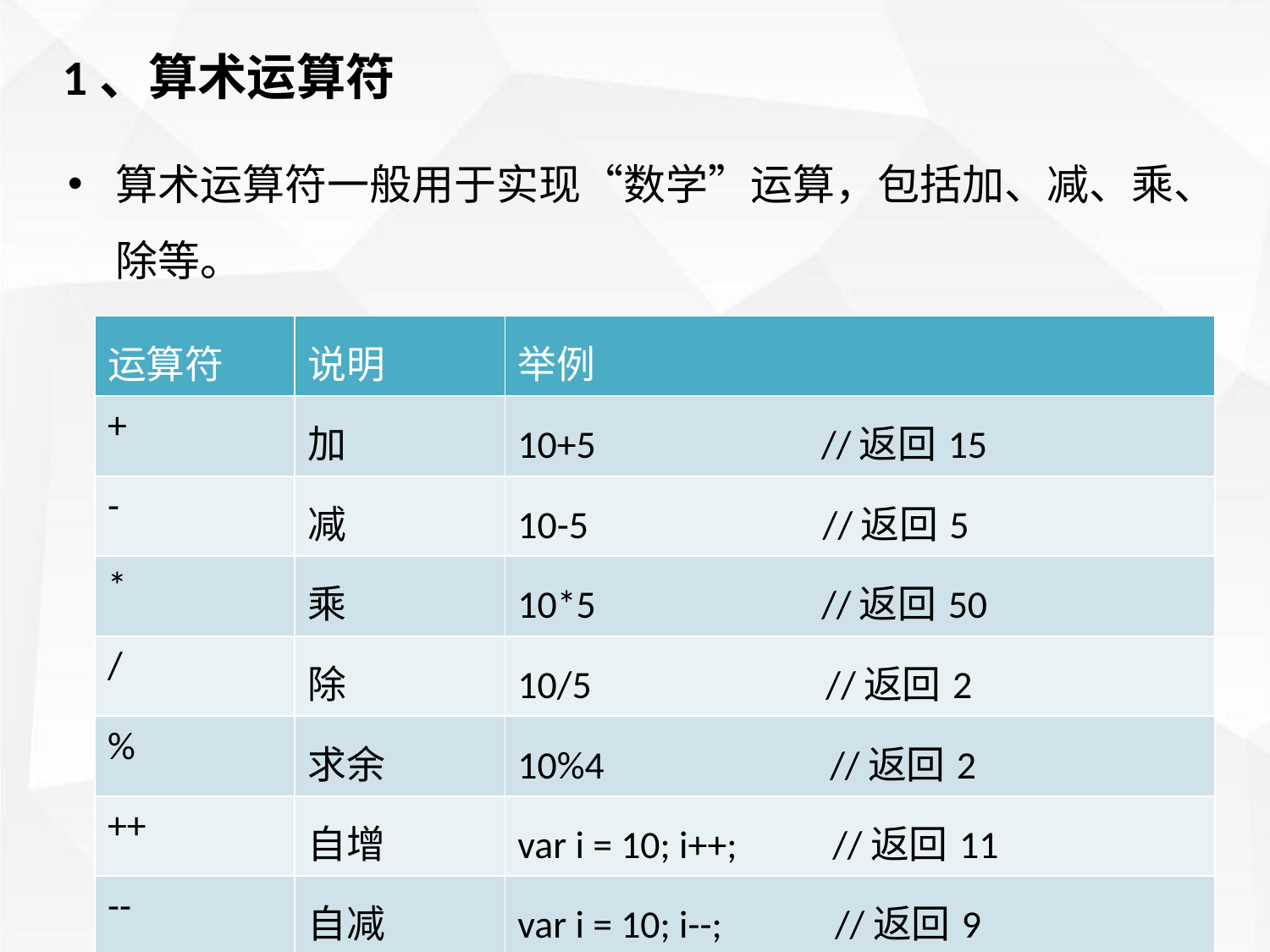

1、算术运算符
算术运算符一般用于实现“数学”运算，包括加、减、乘、除等。
| 运算符 | 说明 | 举例 |
| --- | --- | --- |
| + | 加 | 10+5 //返回15 |
| - | 减 | 10-5 //返回5 |
| \* | 乘 | 10\*5 //返回50 |
| / | 除 | 10/5 //返回2 |
| % | 求余 | 10%4 //返回2 |
| ++ | 自增 | var i = 10; i++; //返回11 |
| -- | 自减 | var i = 10; i--; //返回9 |